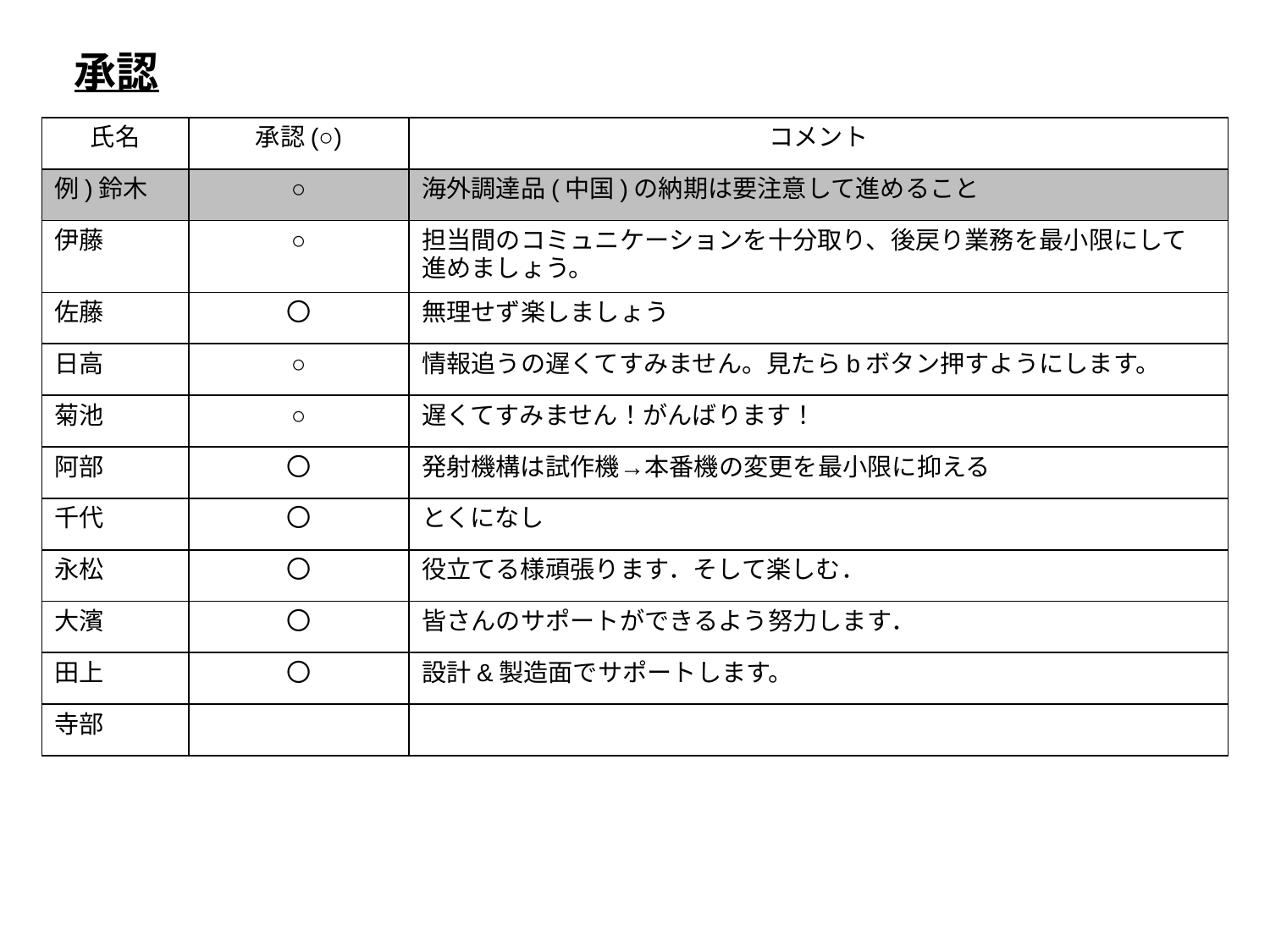

承認
| 氏名 | 承認(○) | コメント |
| --- | --- | --- |
| 例)鈴木 | ○ | 海外調達品(中国)の納期は要注意して進めること |
| 伊藤 | ○ | 担当間のコミュニケーションを十分取り、後戻り業務を最小限にして 進めましょう。 |
| 佐藤 | 〇 | 無理せず楽しましょう |
| 日高 | ○ | 情報追うの遅くてすみません。見たらbボタン押すようにします。 |
| 菊池 | ○ | 遅くてすみません！がんばります！ |
| 阿部 | 〇 | 発射機構は試作機→本番機の変更を最小限に抑える |
| 千代 | 〇 | とくになし |
| 永松 | 〇 | 役立てる様頑張ります．そして楽しむ． |
| 大濱 | 〇 | 皆さんのサポートができるよう努力します． |
| 田上 | 〇 | 設計&製造面でサポートします。 |
| 寺部 |  |  |